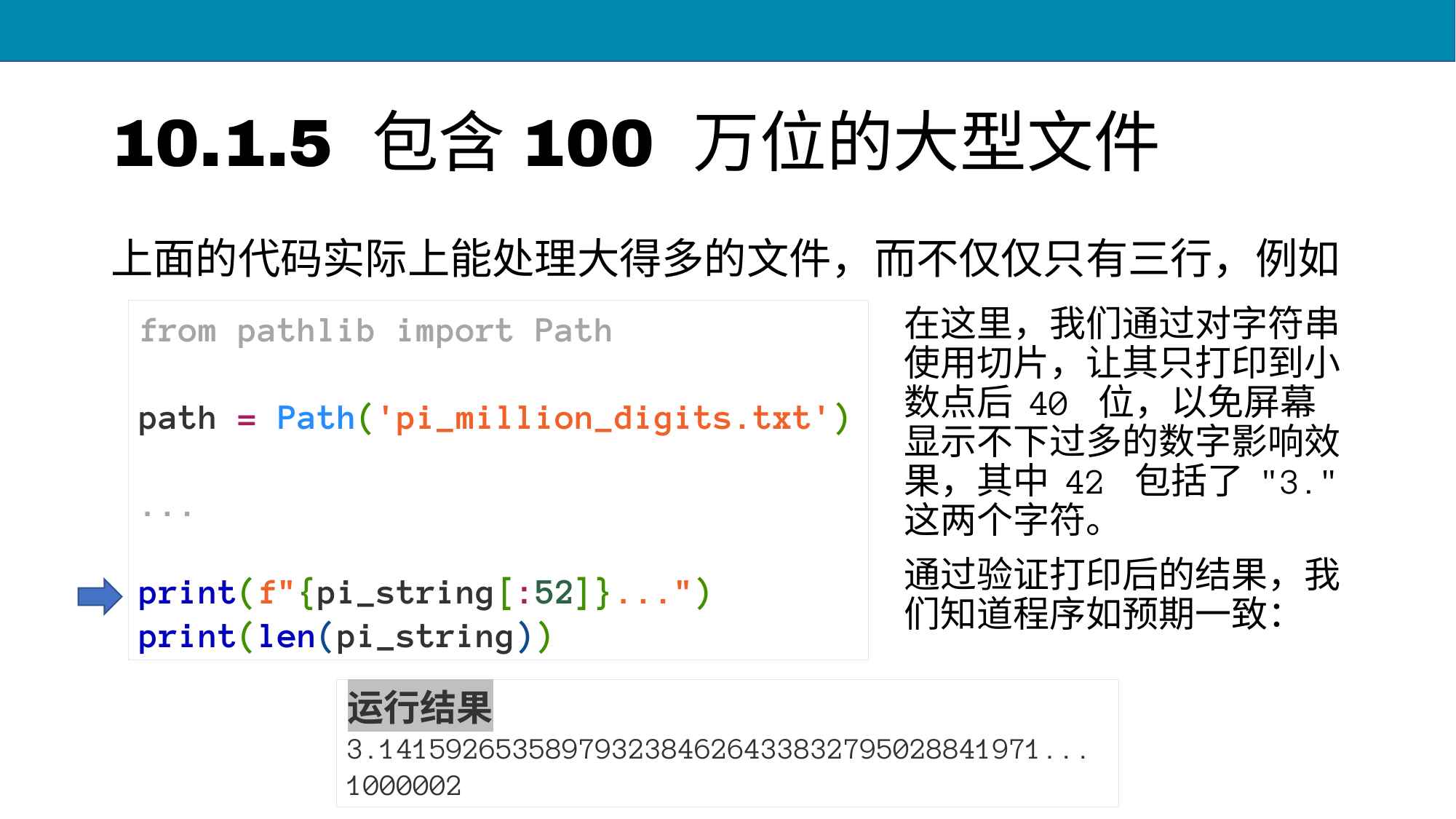

# 10.1.5 包含100 万位的大型文件
上面的代码实际上能处理大得多的文件，而不仅仅只有三行，例如

from pathlib import Path
path = Path('pi_million_digits.txt')

...
print(f"{pi_string[:52]}...")
print(len(pi_string))
在这里，我们通过对字符串使用切片，让其只打印到小数点后 40 位，以免屏幕显示不下过多的数字影响效果，其中 42 包括了 "3." 这两个字符。
通过验证打印后的结果，我们知道程序如预期一致：

运行结果
3.1415926535897932384626433832795028841971...
1000002